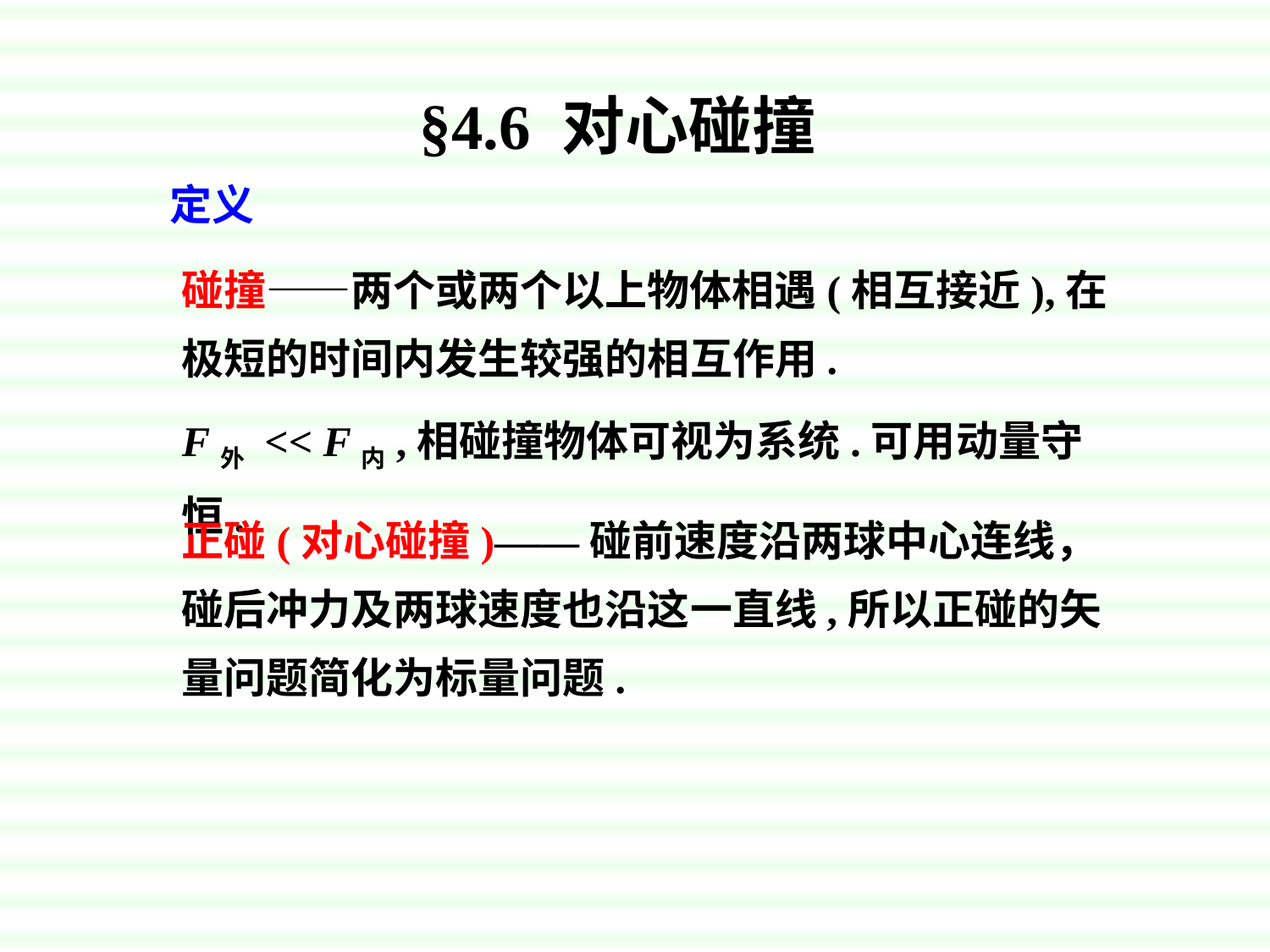

§4.6 对心碰撞
定义
碰撞——两个或两个以上物体相遇(相互接近),在极短的时间内发生较强的相互作用.
F外 << F内,相碰撞物体可视为系统.可用动量守恒.
正碰(对心碰撞)——碰前速度沿两球中心连线，碰后冲力及两球速度也沿这一直线,所以正碰的矢量问题简化为标量问题.